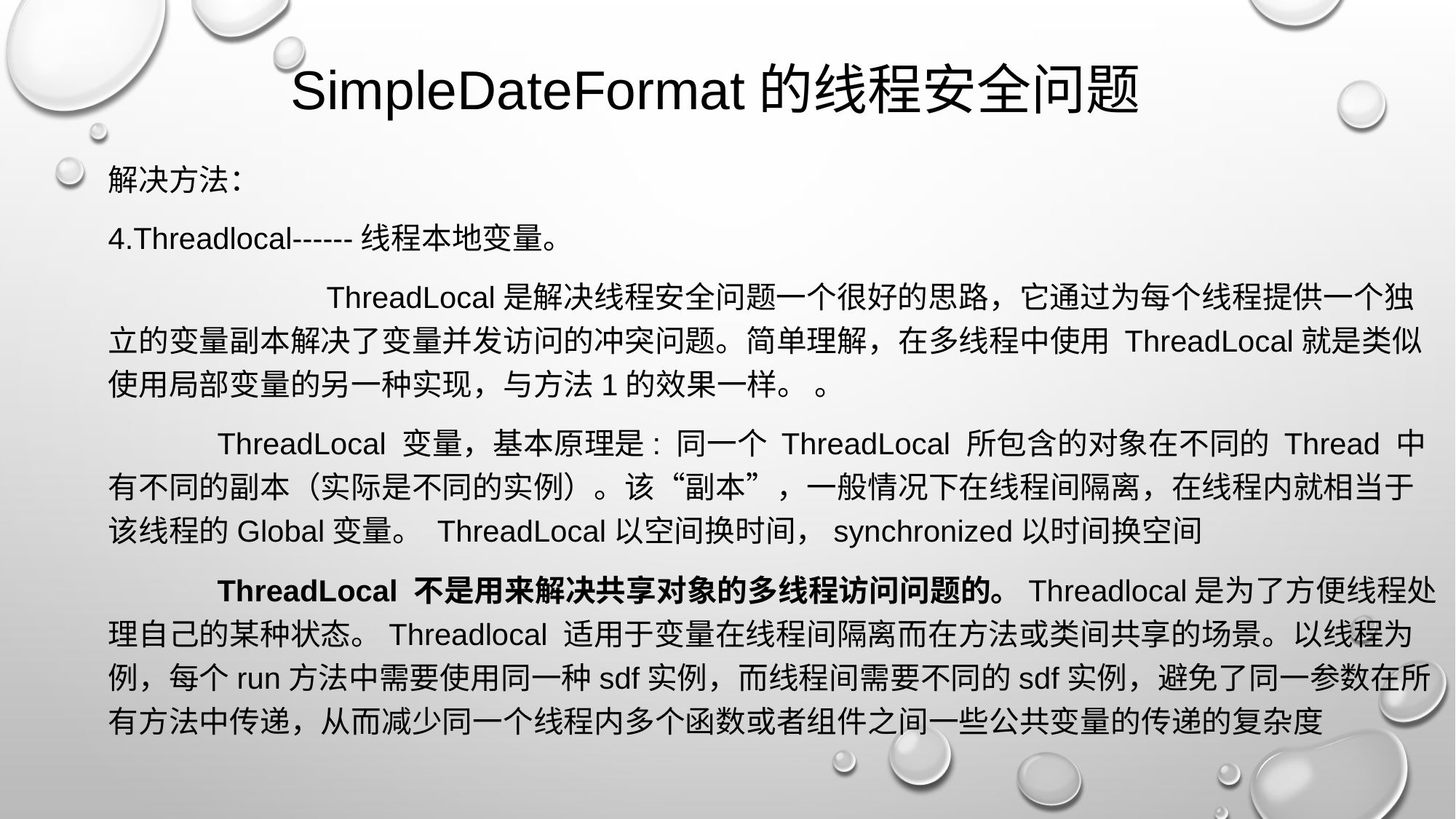

SimpleDateFormat的线程安全问题
解决方法：
4.Threadlocal------线程本地变量。
		ThreadLocal是解决线程安全问题一个很好的思路，它通过为每个线程提供一个独立的变量副本解决了变量并发访问的冲突问题。简单理解，在多线程中使用 ThreadLocal就是类似使用局部变量的另一种实现，与方法1的效果一样。 。
	ThreadLocal 变量，基本原理是: 同一个 ThreadLocal 所包含的对象在不同的 Thread 中有不同的副本（实际是不同的实例）。该“副本”，一般情况下在线程间隔离，在线程内就相当于该线程的Global变量。 ThreadLocal以空间换时间，synchronized以时间换空间
	ThreadLocal 不是用来解决共享对象的多线程访问问题的。Threadlocal是为了方便线程处理自己的某种状态。Threadlocal 适用于变量在线程间隔离而在方法或类间共享的场景。以线程为例，每个run方法中需要使用同一种sdf实例，而线程间需要不同的sdf实例，避免了同一参数在所有方法中传递，从而减少同一个线程内多个函数或者组件之间一些公共变量的传递的复杂度